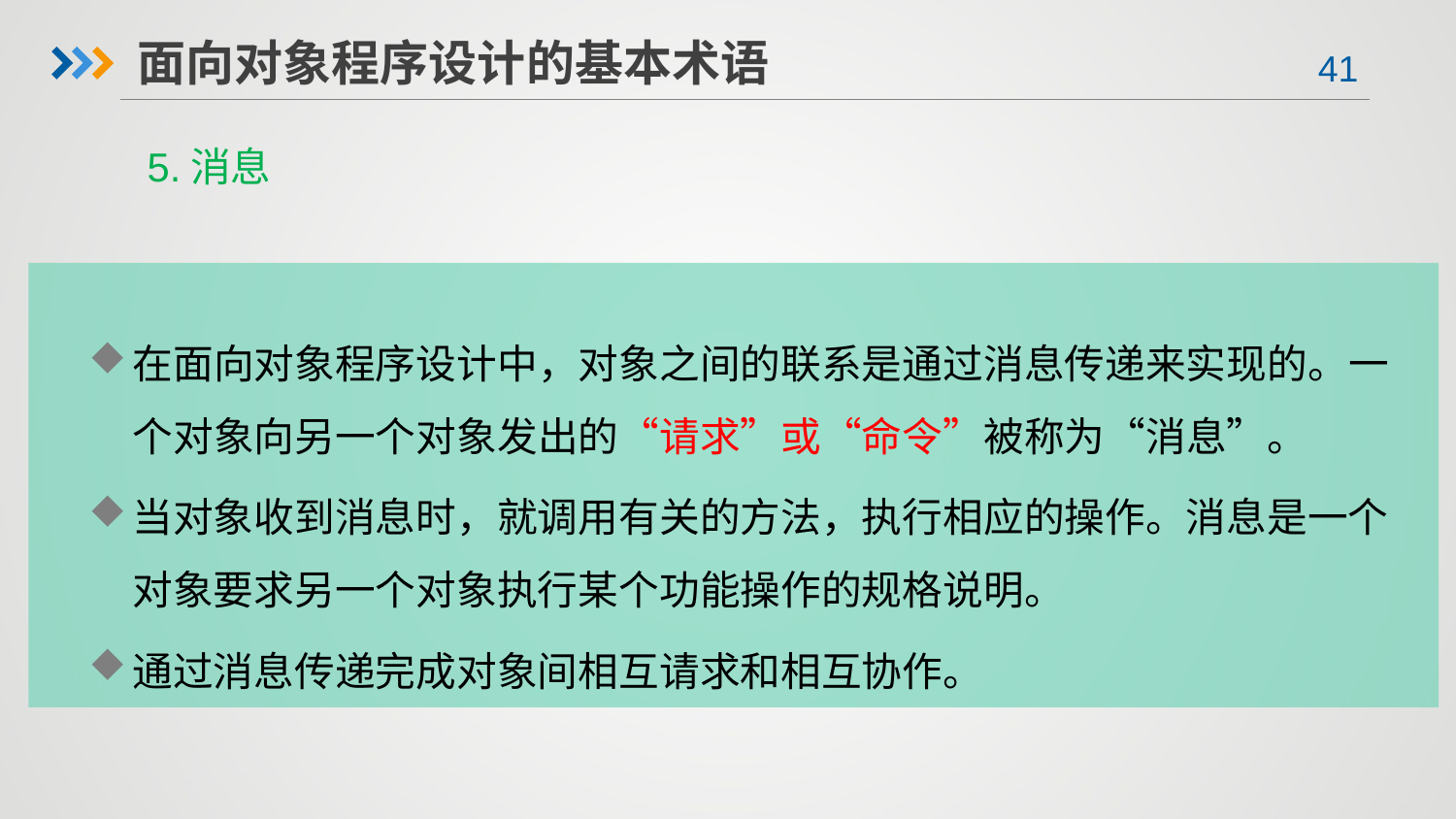

面向对象程序设计的基本术语
5.消息

在面向对象程序设计中，对象之间的联系是通过消息传递来实现的。一个对象向另一个对象发出的“请求”或“命令”被称为“消息”。
当对象收到消息时，就调用有关的方法，执行相应的操作。消息是一个对象要求另一个对象执行某个功能操作的规格说明。
通过消息传递完成对象间相互请求和相互协作。